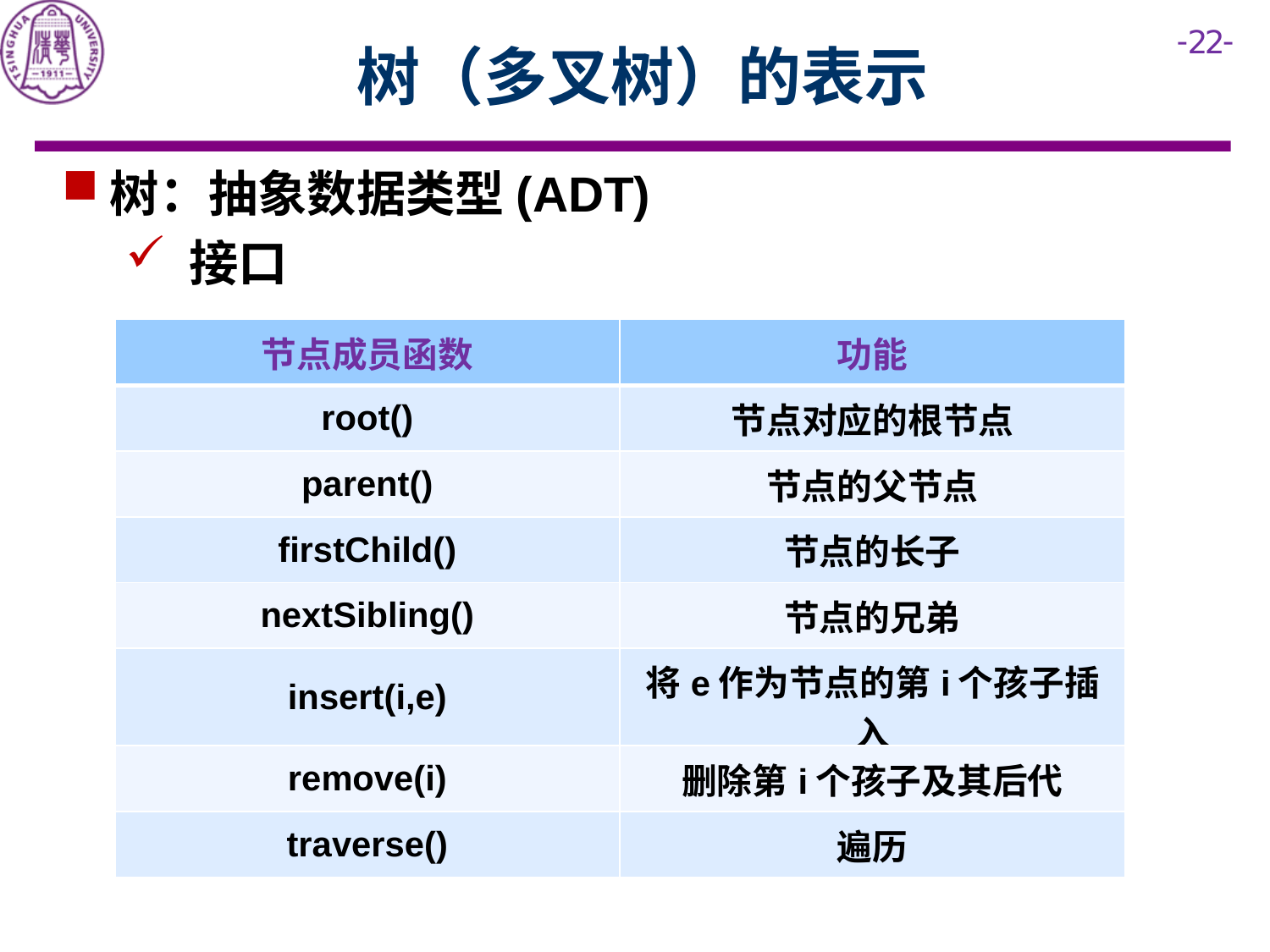

# 树（多叉树）的表示
树：抽象数据类型(ADT)
接口
| 节点成员函数 | 功能 |
| --- | --- |
| root() | 节点对应的根节点 |
| parent() | 节点的父节点 |
| firstChild() | 节点的长子 |
| nextSibling() | 节点的兄弟 |
| insert(i,e) | 将e作为节点的第i个孩子插入 |
| remove(i) | 删除第i个孩子及其后代 |
| traverse() | 遍历 |